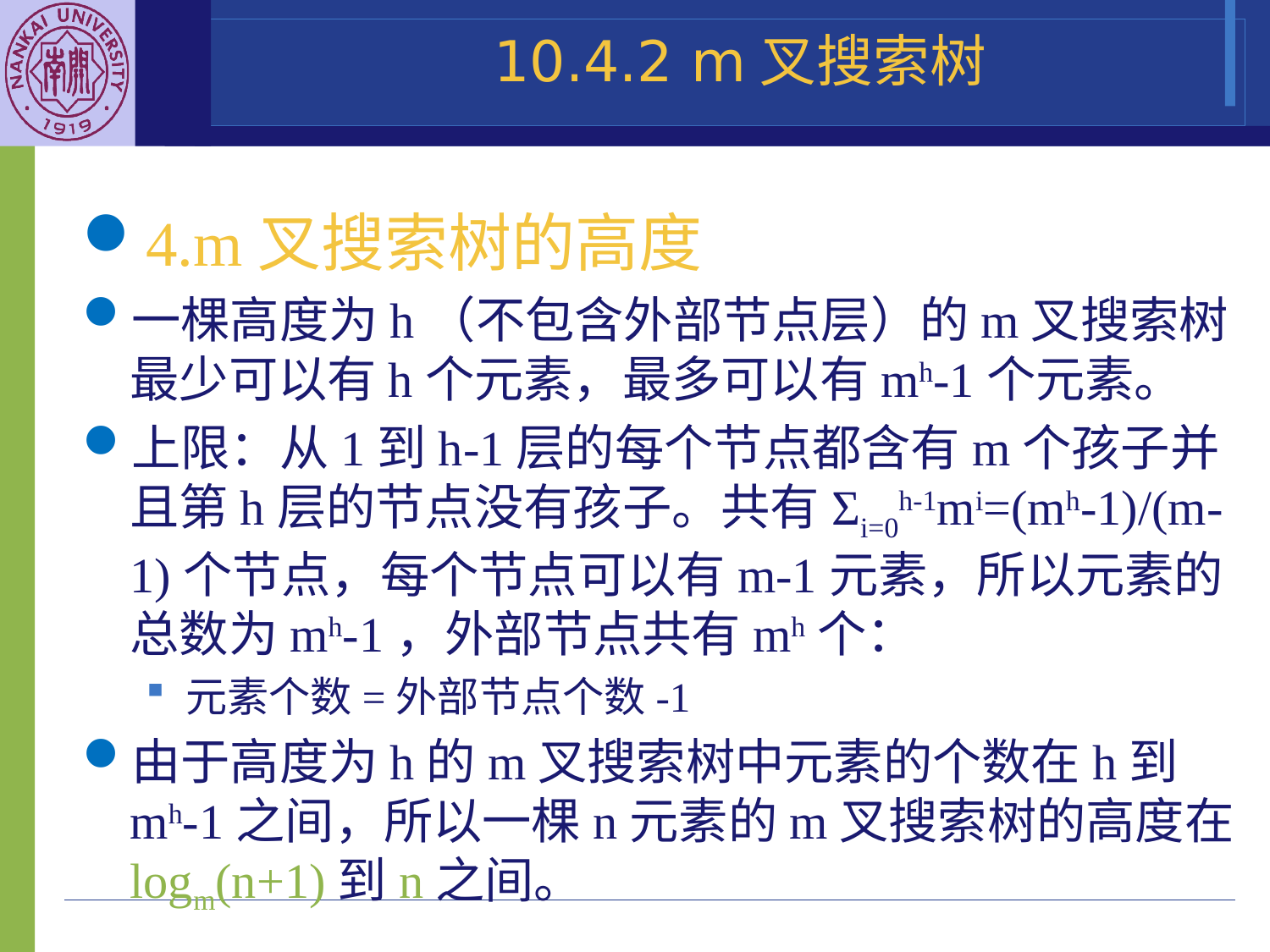

10.4.2 m叉搜索树
4.m叉搜索树的高度
一棵高度为h（不包含外部节点层）的m叉搜索树最少可以有h个元素，最多可以有mh-1个元素。
上限：从1到h-1层的每个节点都含有m个孩子并且第h层的节点没有孩子。共有Σi=0h-1mi=(mh-1)/(m-1)个节点，每个节点可以有m-1元素，所以元素的总数为mh-1，外部节点共有mh个：
元素个数=外部节点个数-1
由于高度为h的m叉搜索树中元素的个数在h到mh-1之间，所以一棵n元素的m叉搜索树的高度在logm(n+1)到n之间。
50